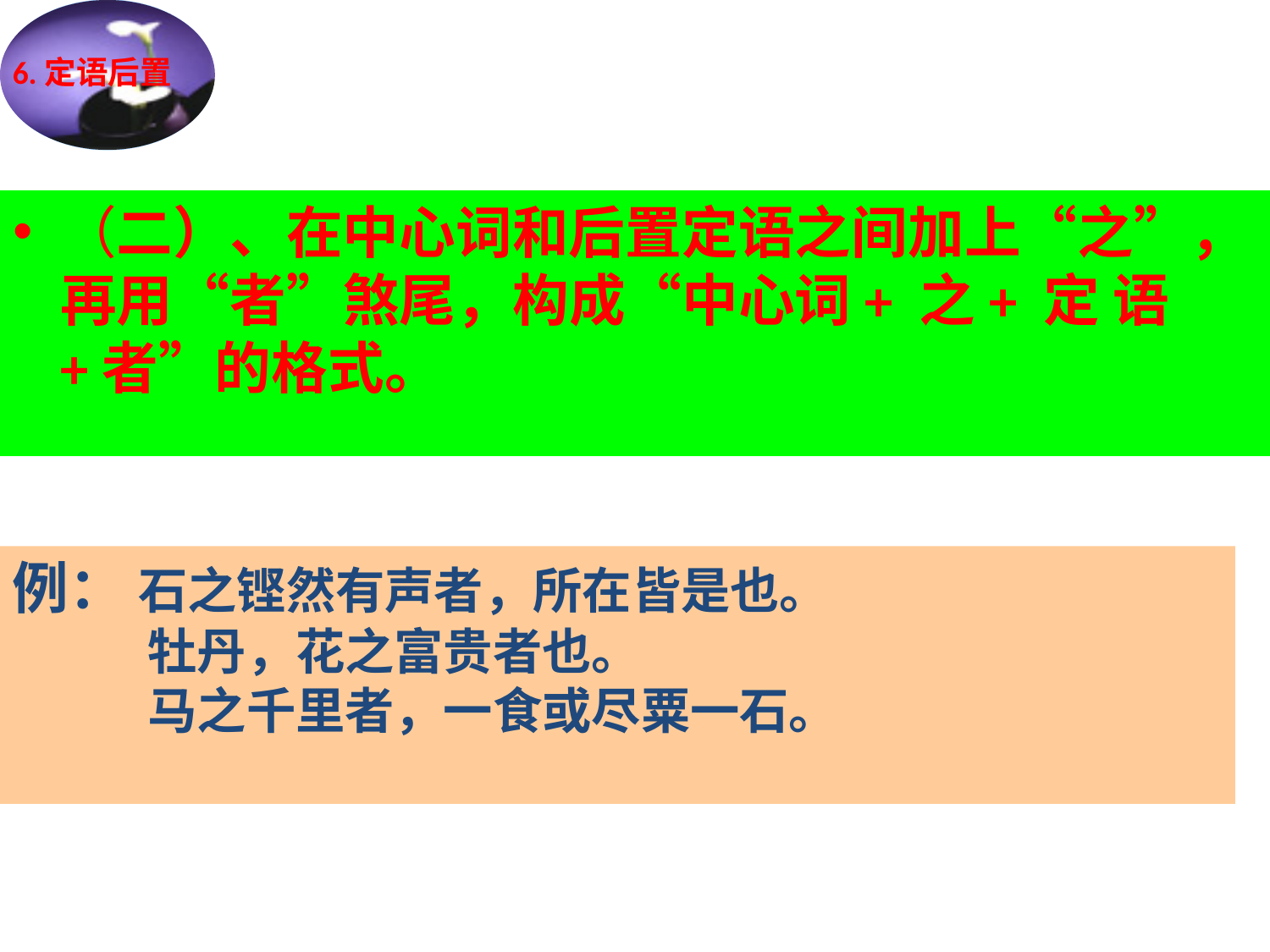

6.定语后置
（二）、在中心词和后置定语之间加上“之”，再用“者”煞尾，构成“中心词+ 之+ 定 语+者”的格式。
例： 石之铿然有声者，所在皆是也。
           牡丹，花之富贵者也。
           马之千里者，一食或尽粟一石。